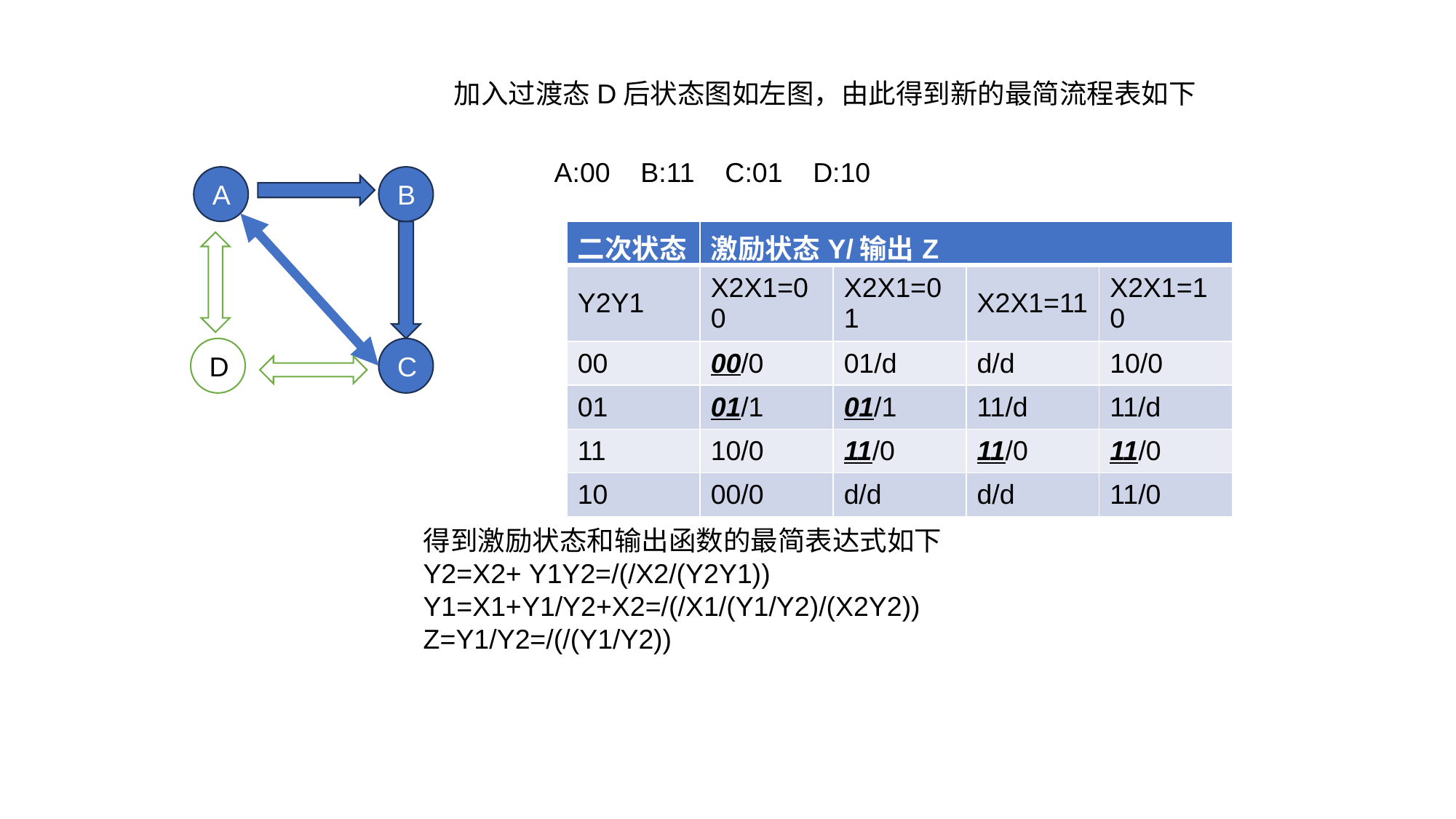

加入过渡态D后状态图如左图，由此得到新的最简流程表如下
A:00    B:11    C:01    D:10
A
B

| 二次状态 | 激励状态Y/输出Z |  |  |  |
| --- | --- | --- | --- | --- |
| Y2Y1 | X2X1=00 | X2X1=01 | X2X1=11 | X2X1=10 |
| 00 | 00/0 | 01/d | d/d | 10/0 |
| 01 | 01/1 | 01/1 | 11/d | 11/d |
| 11 | 10/0 | 11/0 | 11/0 | 11/0 |
| 10 | 00/0 | d/d | d/d | 11/0 |

D
C

得到激励状态和输出函数的最简表达式如下
Y2=X2+ Y1Y2=/(/X2/(Y2Y1))
Y1=X1+Y1/Y2+X2=/(/X1/(Y1/Y2)/(X2Y2))
Z=Y1/Y2=/(/(Y1/Y2))